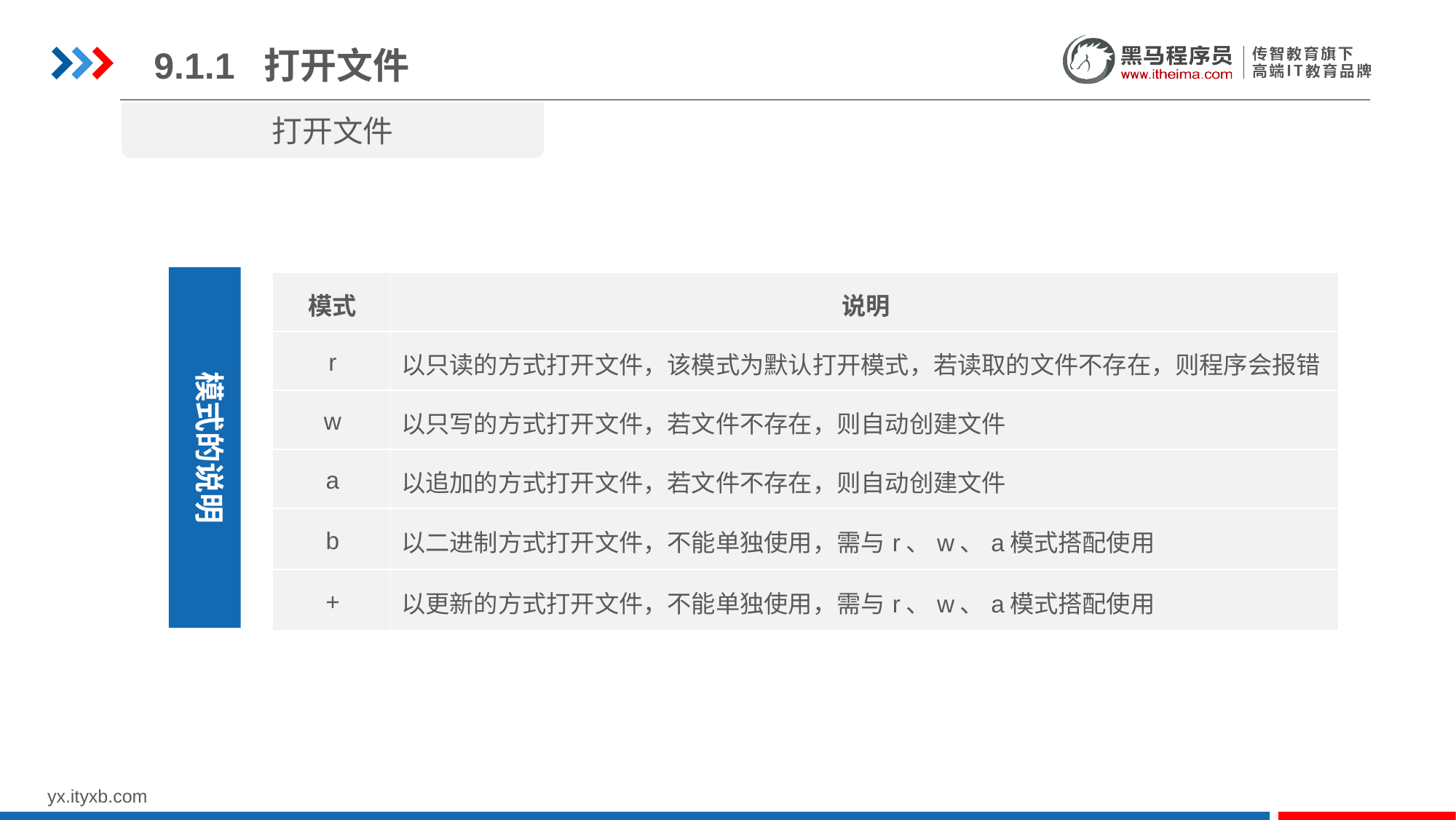

9.1.1  打开文件

打开文件

模式的说明
| 模式 | 说明 |
| --- | --- |
| r | 以只读的方式打开文件，该模式为默认打开模式，若读取的文件不存在，则程序会报错 |
| w | 以只写的方式打开文件，若文件不存在，则自动创建文件 |
| a | 以追加的方式打开文件，若文件不存在，则自动创建文件 |
| b | 以二进制方式打开文件，不能单独使用，需与r、w、a模式搭配使用 |
| + | 以更新的方式打开文件，不能单独使用，需与r、w、a模式搭配使用 |